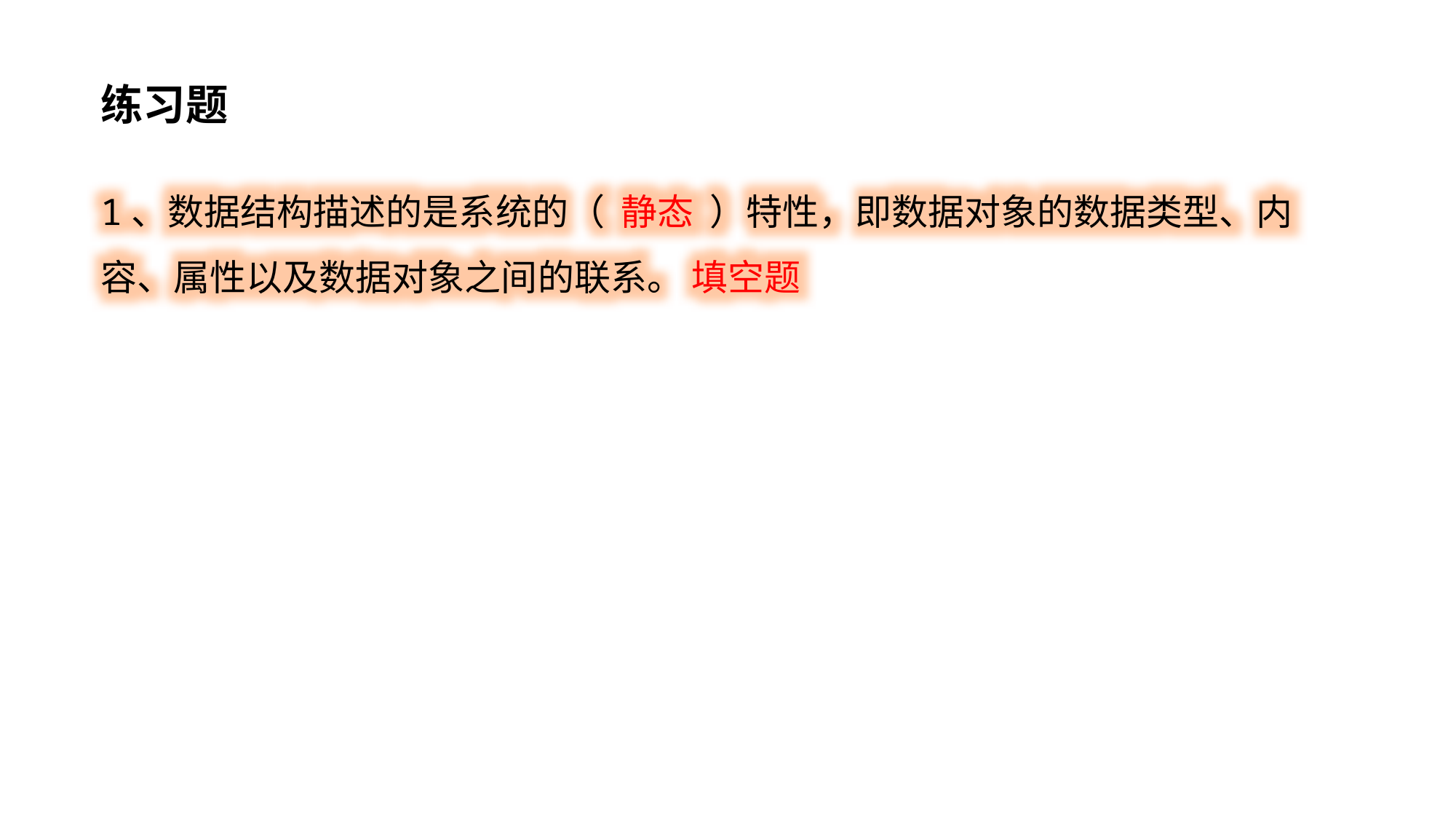

练习题
1、数据结构描述的是系统的（  静态  ）特性，即数据对象的数据类型、内容、属性以及数据对象之间的联系。 填空题